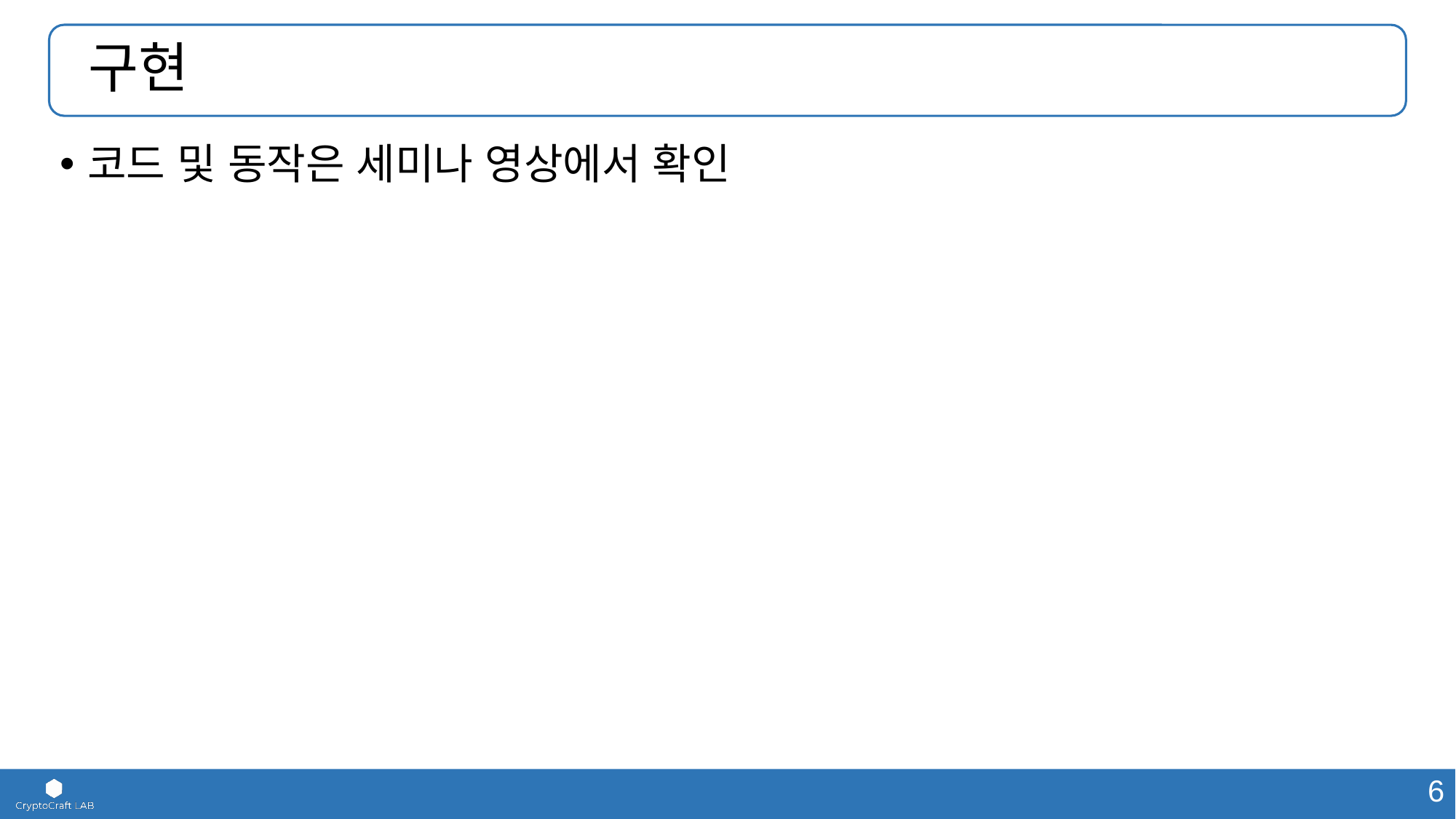

# 구현
코드 및 동작은 세미나 영상에서 확인